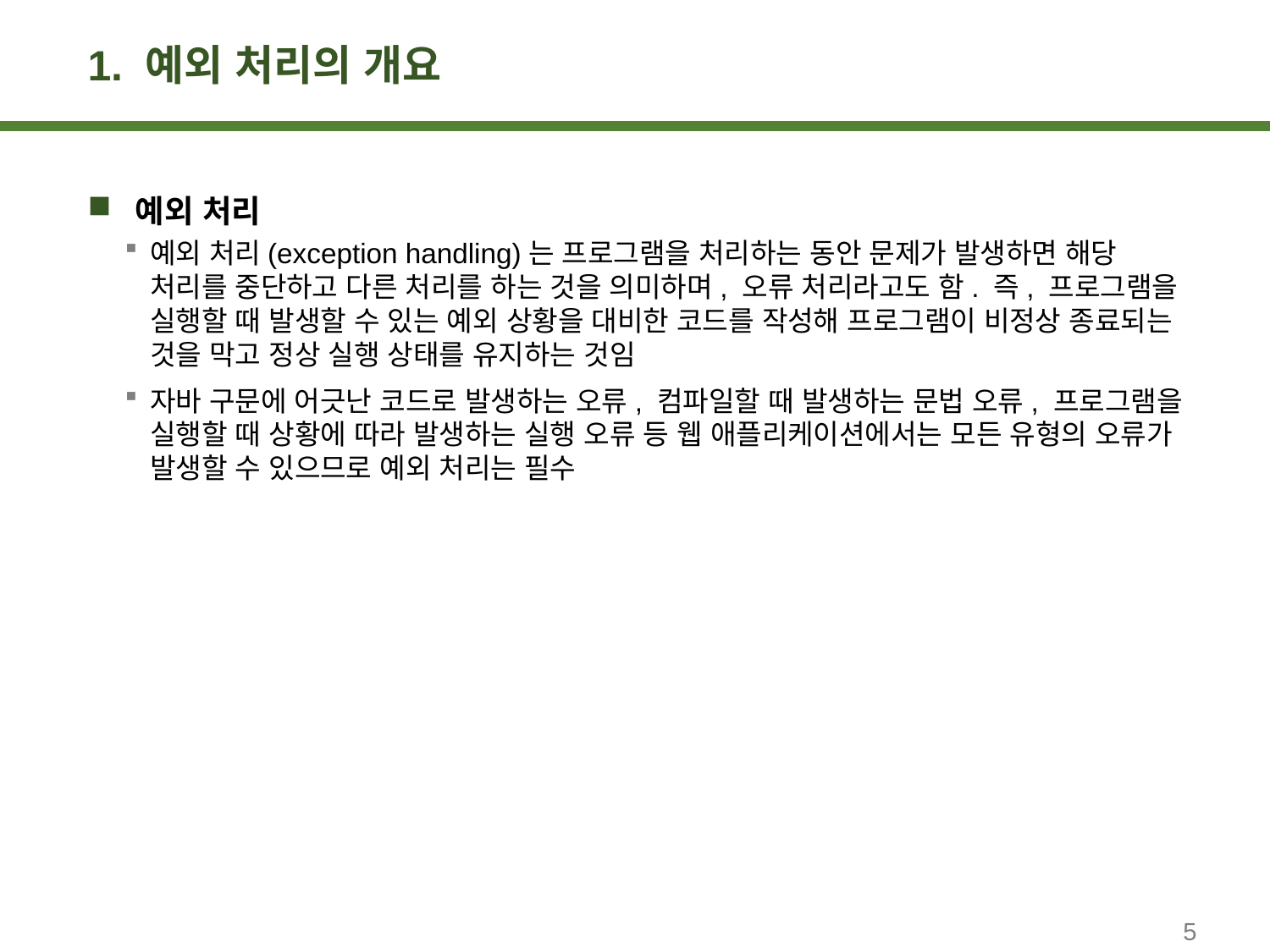

# 1. 예외 처리의 개요
예외 처리
예외 처리(exception handling)는 프로그램을 처리하는 동안 문제가 발생하면 해당 처리를 중단하고 다른 처리를 하는 것을 의미하며, 오류 처리라고도 함. 즉, 프로그램을 실행할 때 발생할 수 있는 예외 상황을 대비한 코드를 작성해 프로그램이 비정상 종료되는 것을 막고 정상 실행 상태를 유지하는 것임
자바 구문에 어긋난 코드로 발생하는 오류, 컴파일할 때 발생하는 문법 오류, 프로그램을 실행할 때 상황에 따라 발생하는 실행 오류 등 웹 애플리케이션에서는 모든 유형의 오류가 발생할 수 있으므로 예외 처리는 필수